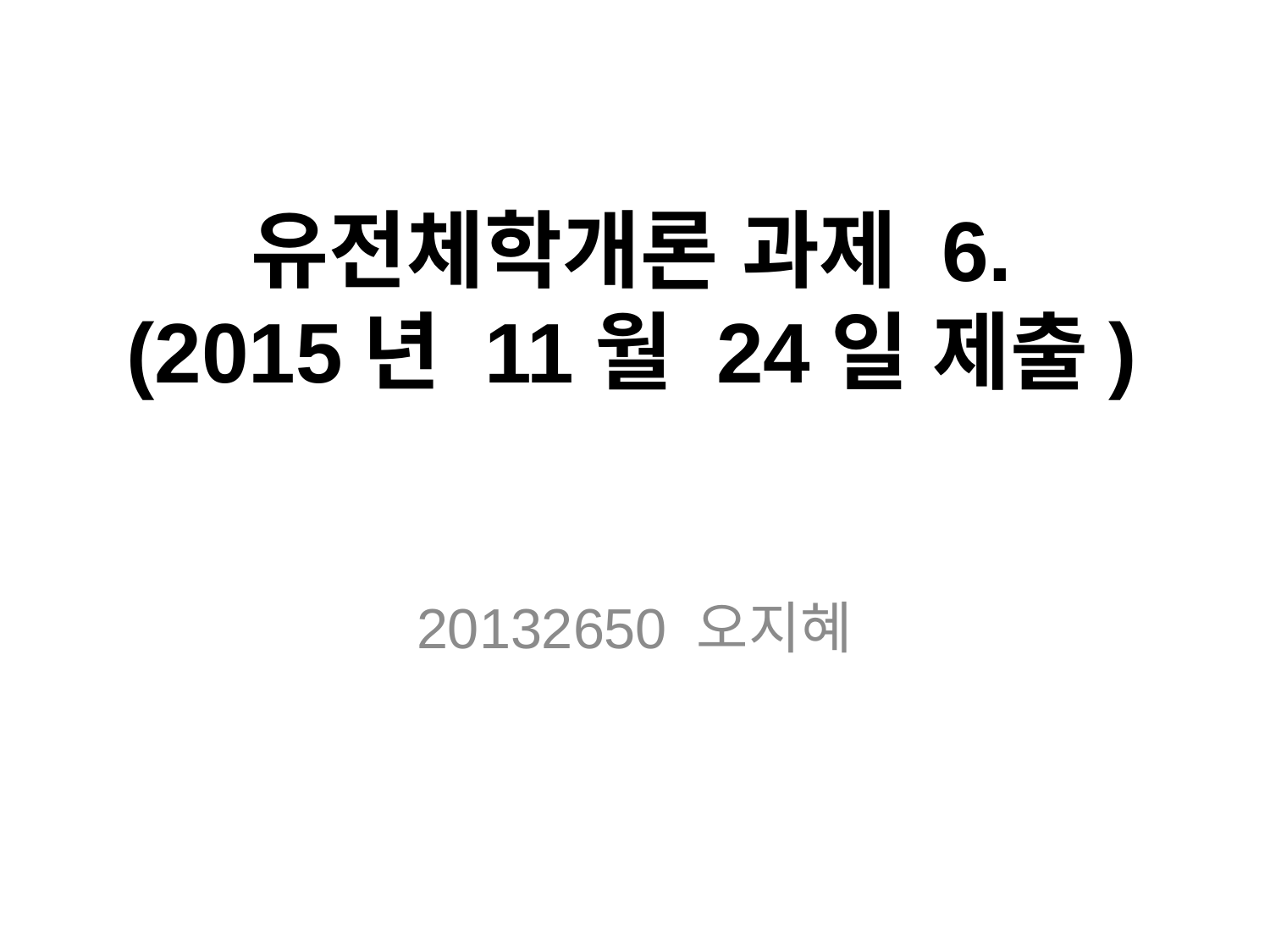

# 유전체학개론 과제 6. (2015년 11월 24일 제출)

20132650 오지혜